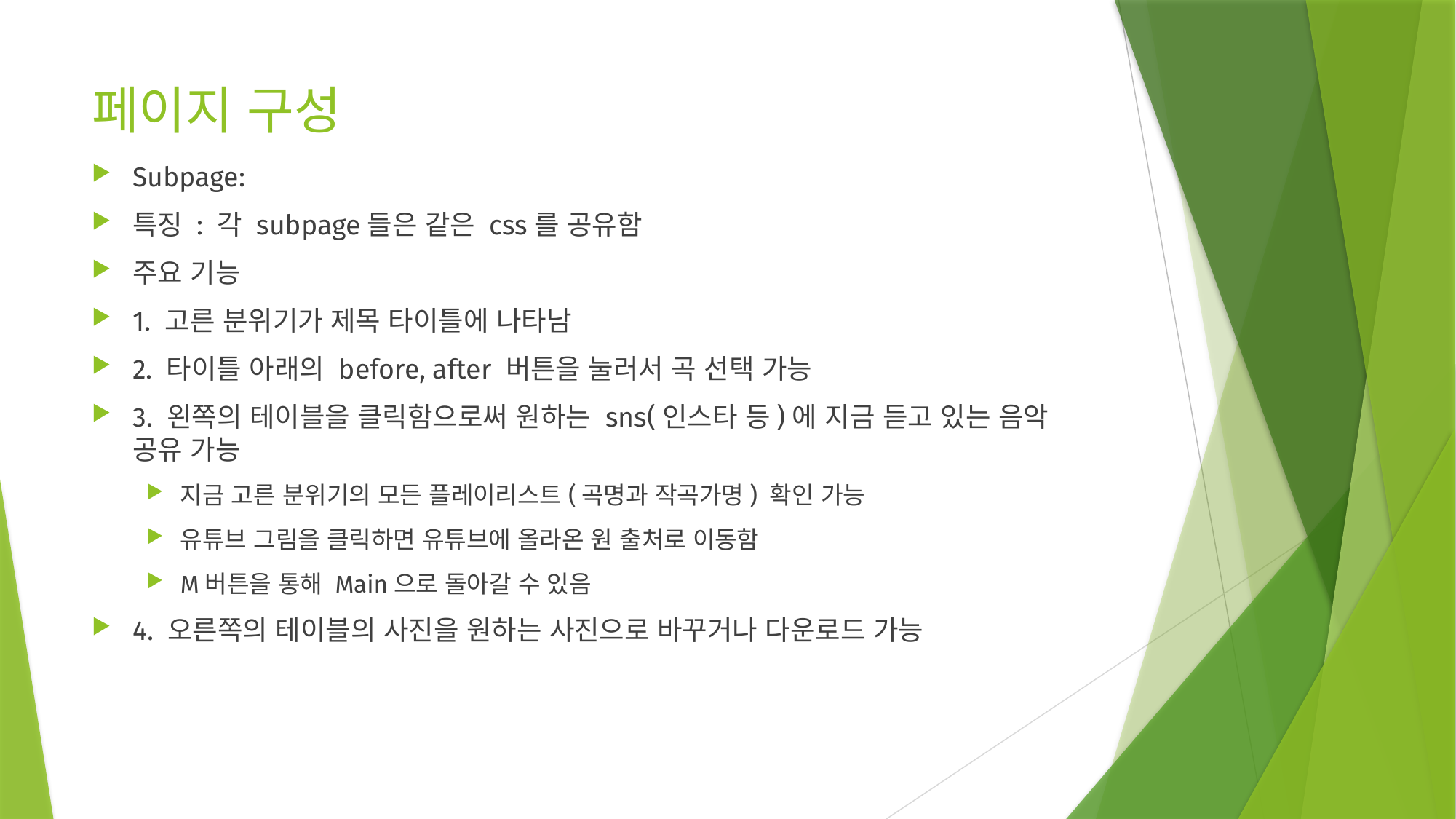

# 페이지 구성
Subpage:
특징 : 각 subpage들은 같은 css를 공유함
주요 기능
1. 고른 분위기가 제목 타이틀에 나타남
2. 타이틀 아래의 before, after 버튼을 눌러서 곡 선택 가능
3. 왼쪽의 테이블을 클릭함으로써 원하는 sns(인스타 등)에 지금 듣고 있는 음악 공유 가능
지금 고른 분위기의 모든 플레이리스트(곡명과 작곡가명) 확인 가능
유튜브 그림을 클릭하면 유튜브에 올라온 원 출처로 이동함
M버튼을 통해 Main으로 돌아갈 수 있음
4. 오른쪽의 테이블의 사진을 원하는 사진으로 바꾸거나 다운로드 가능